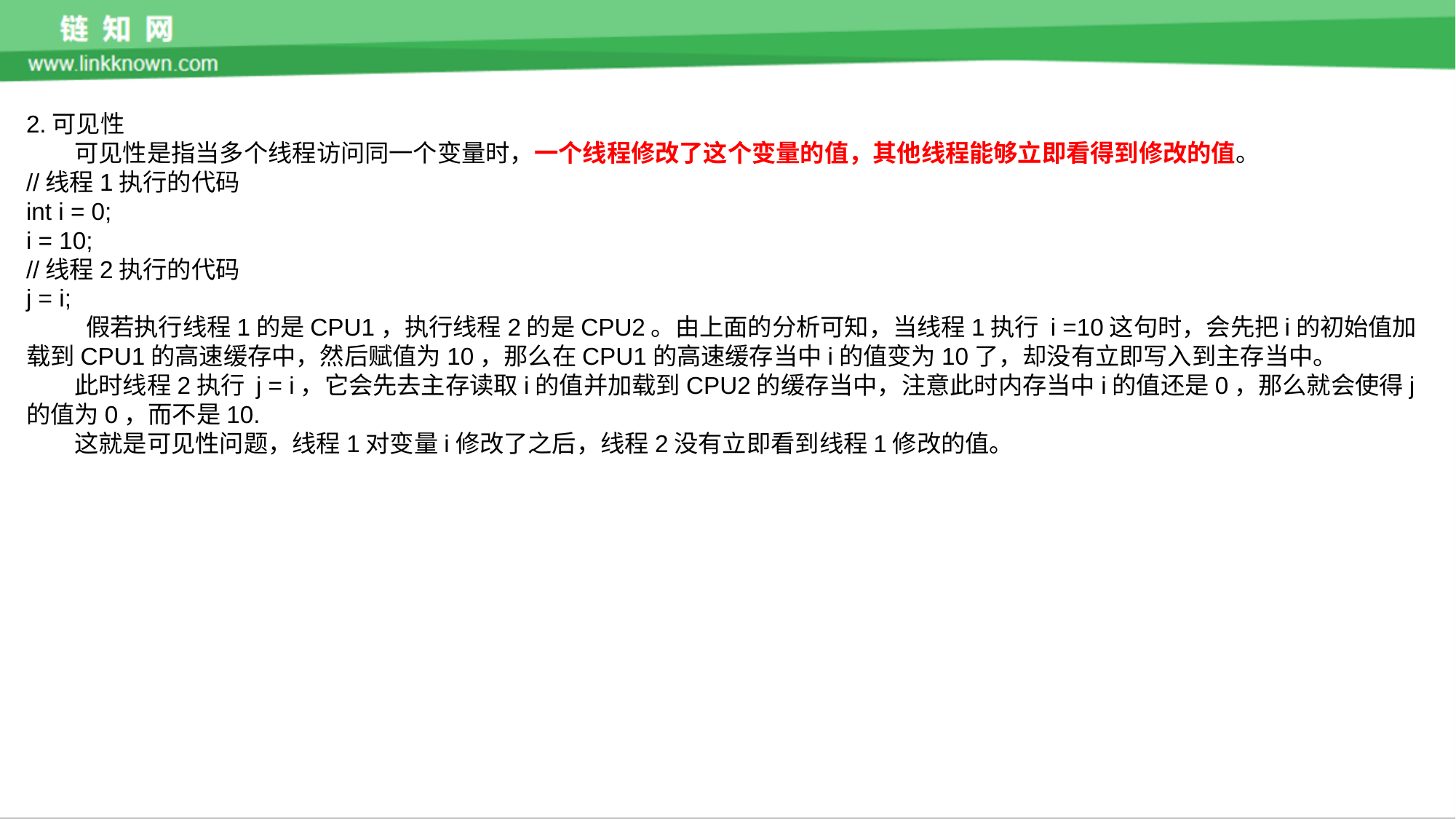

2.可见性
　　可见性是指当多个线程访问同一个变量时，一个线程修改了这个变量的值，其他线程能够立即看得到修改的值。
//线程1执行的代码
int i = 0;
i = 10;
//线程2执行的代码
j = i;
 　　假若执行线程1的是CPU1，执行线程2的是CPU2。由上面的分析可知，当线程1执行 i =10这句时，会先把i的初始值加载到CPU1的高速缓存中，然后赋值为10，那么在CPU1的高速缓存当中i的值变为10了，却没有立即写入到主存当中。
　　此时线程2执行 j = i，它会先去主存读取i的值并加载到CPU2的缓存当中，注意此时内存当中i的值还是0，那么就会使得j的值为0，而不是10.
　　这就是可见性问题，线程1对变量i修改了之后，线程2没有立即看到线程1修改的值。